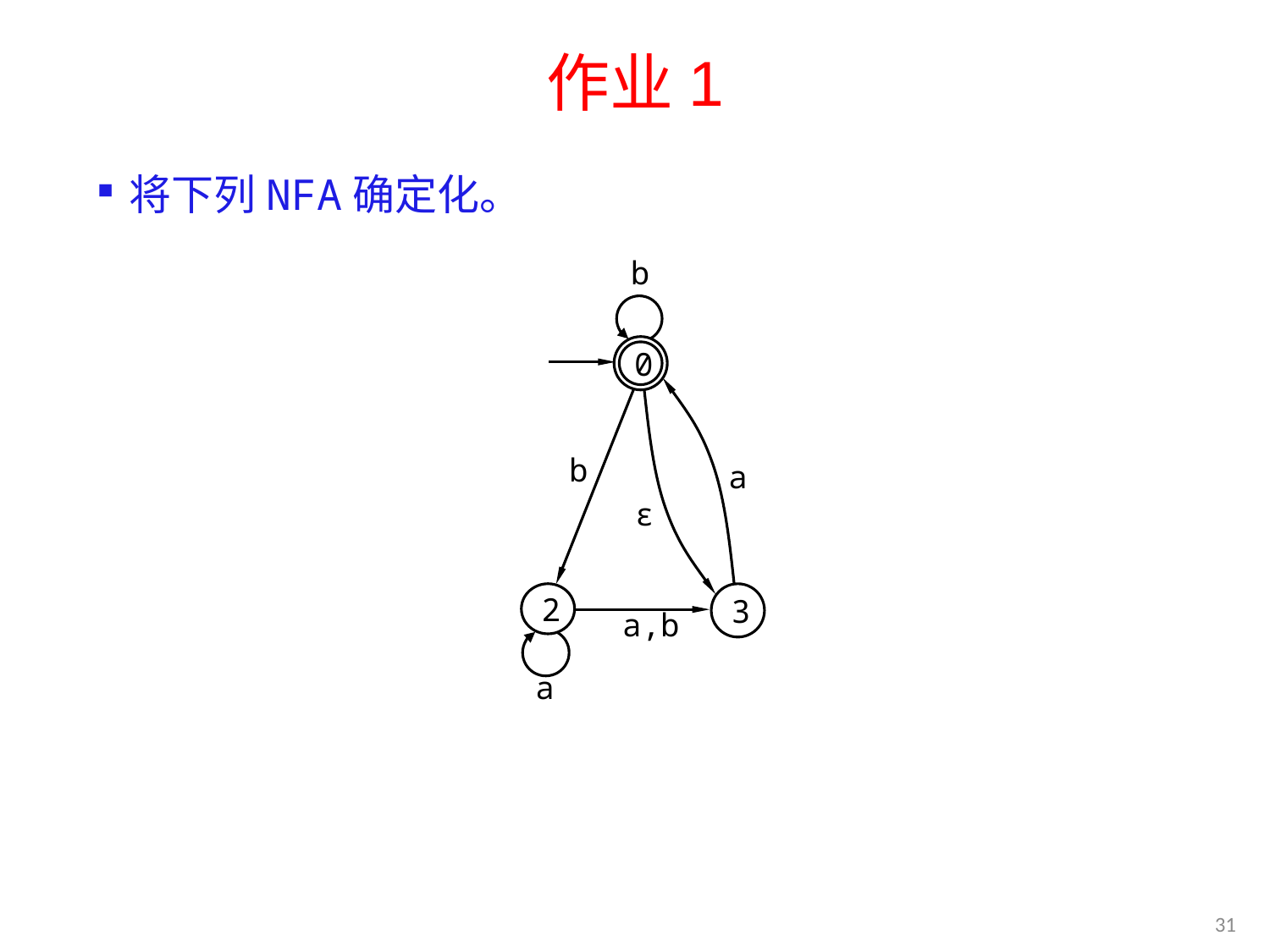

# 作业1
将下列NFA确定化。
b

0

b
a
ε
2
3
a,b

a
31